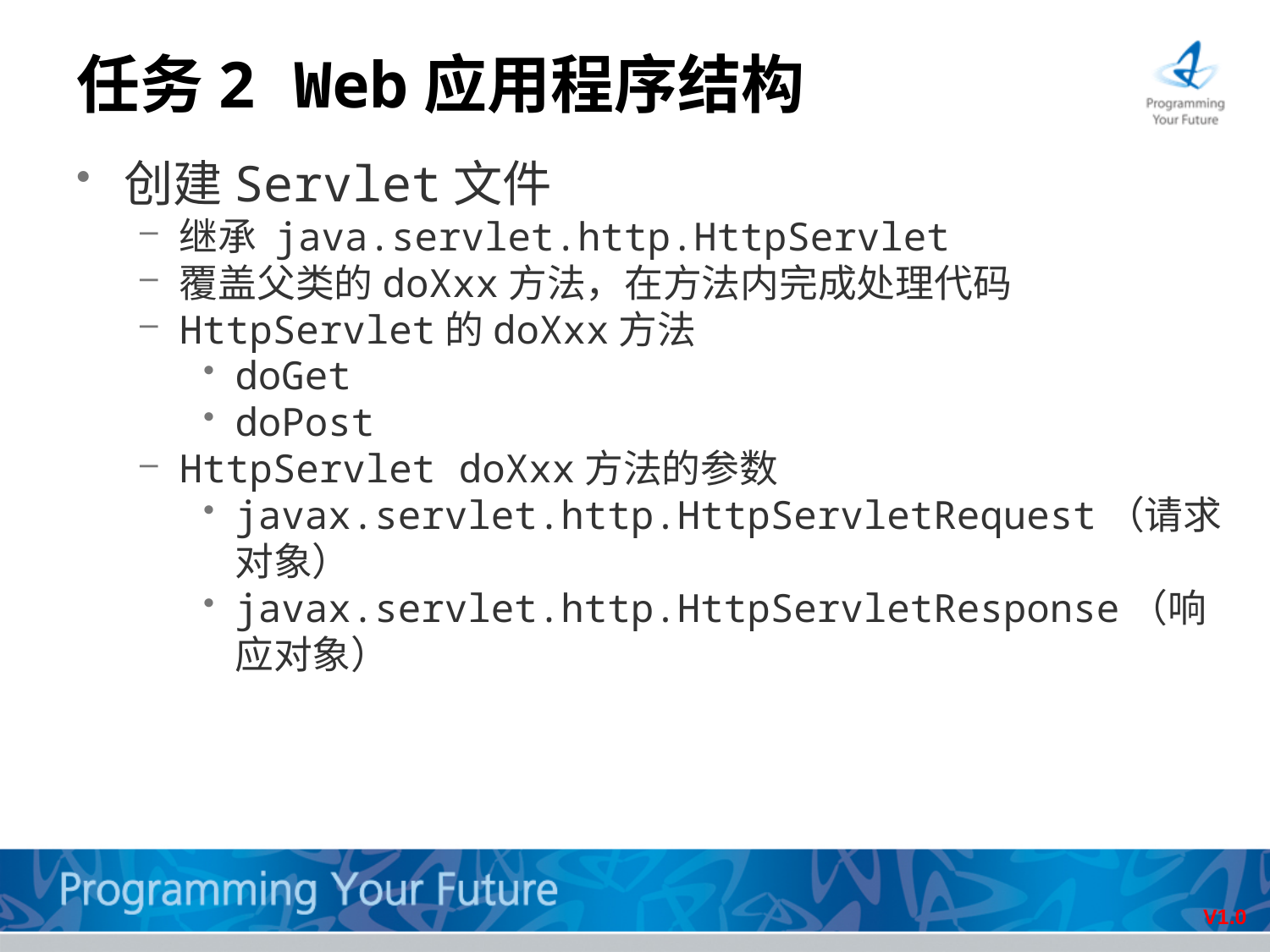

# 任务2 Web应用程序结构
创建Servlet文件
继承 java.servlet.http.HttpServlet
覆盖父类的doXxx方法，在方法内完成处理代码
HttpServlet的doXxx方法
doGet
doPost
HttpServlet doXxx方法的参数
javax.servlet.http.HttpServletRequest（请求对象）
javax.servlet.http.HttpServletResponse（响应对象）